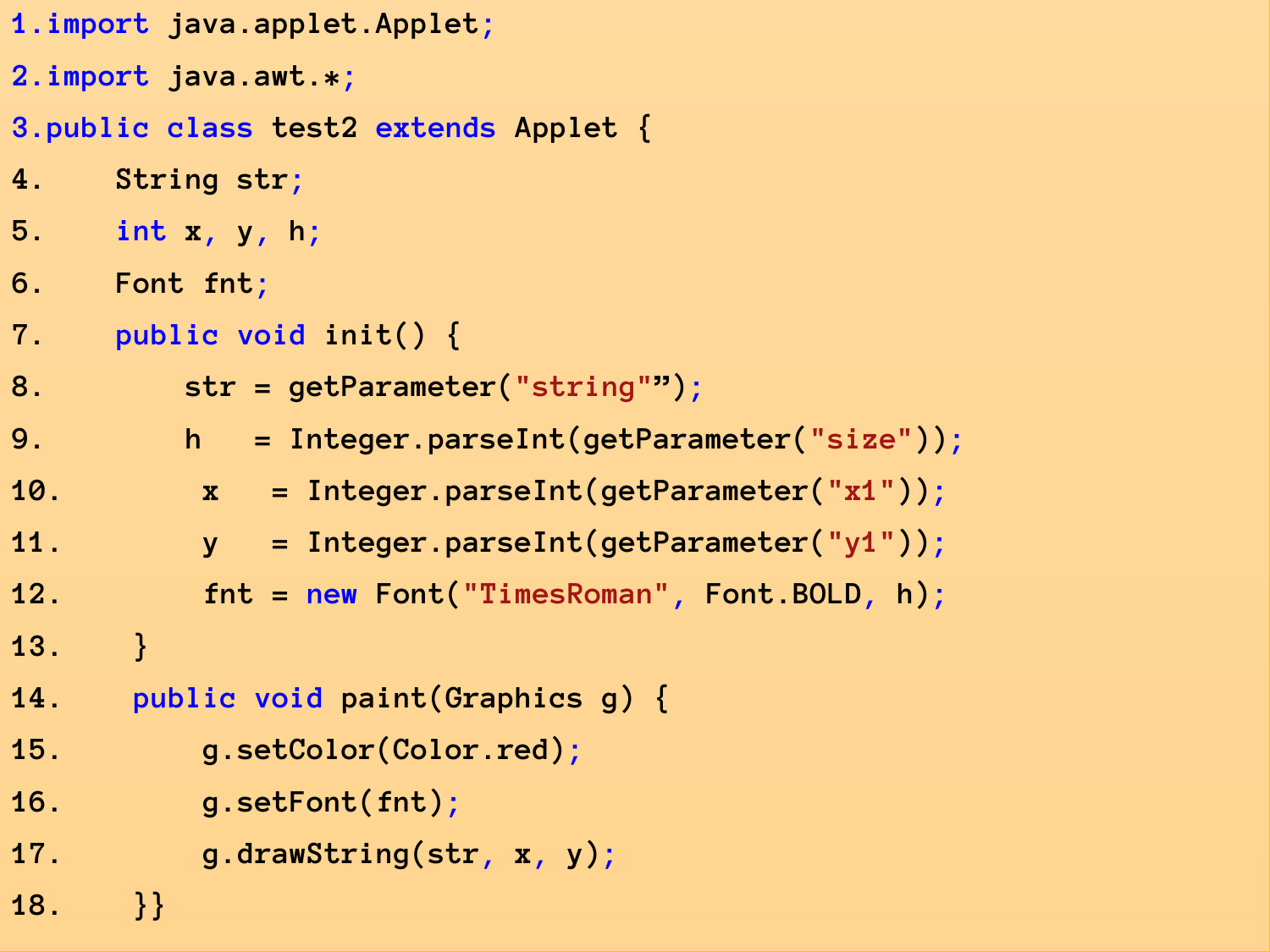

import java.applet.Applet;
import java.awt.*;
public class test2 extends Applet {
    String str;
    int x, y, h;
    Font fnt;
    public void init() {
        str = getParameter("string"”);
        h   = Integer.parseInt(getParameter("size"));
        x   = Integer.parseInt(getParameter("x1"));
        y   = Integer.parseInt(getParameter("y1"));
        fnt = new Font("TimesRoman", Font.BOLD, h);
    }
    public void paint(Graphics g) {
        g.setColor(Color.red);
        g.setFont(fnt);
        g.drawString(str, x, y);
    }}
3
Applet程序与HTML文件
PART